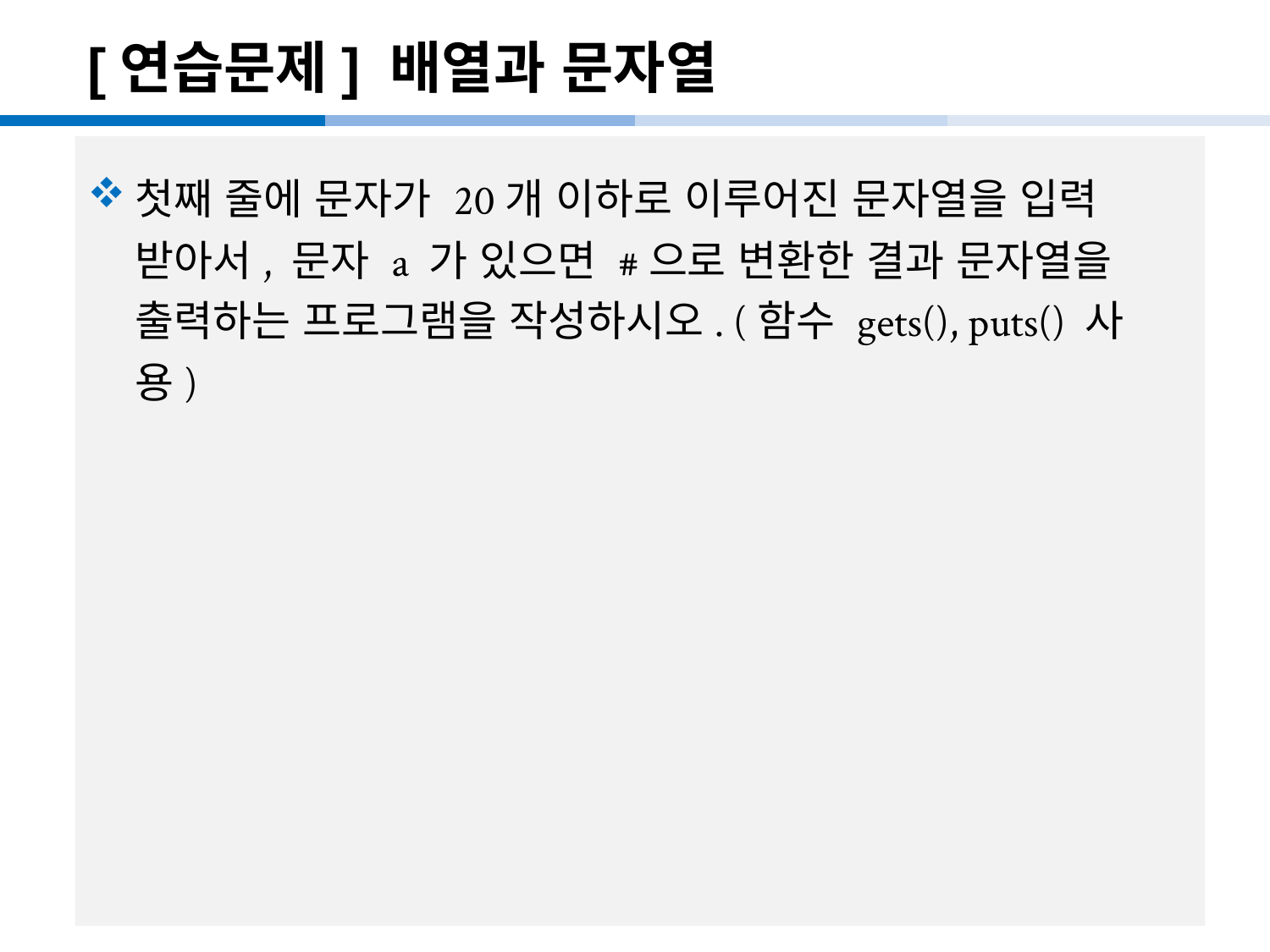

# [연습문제] 배열과 문자열
첫째 줄에 문자가 20개 이하로 이루어진 문자열을 입력 받아서, 문자 a 가 있으면 #으로 변환한 결과 문자열을 출력하는 프로그램을 작성하시오. (함수 gets(), puts() 사용)